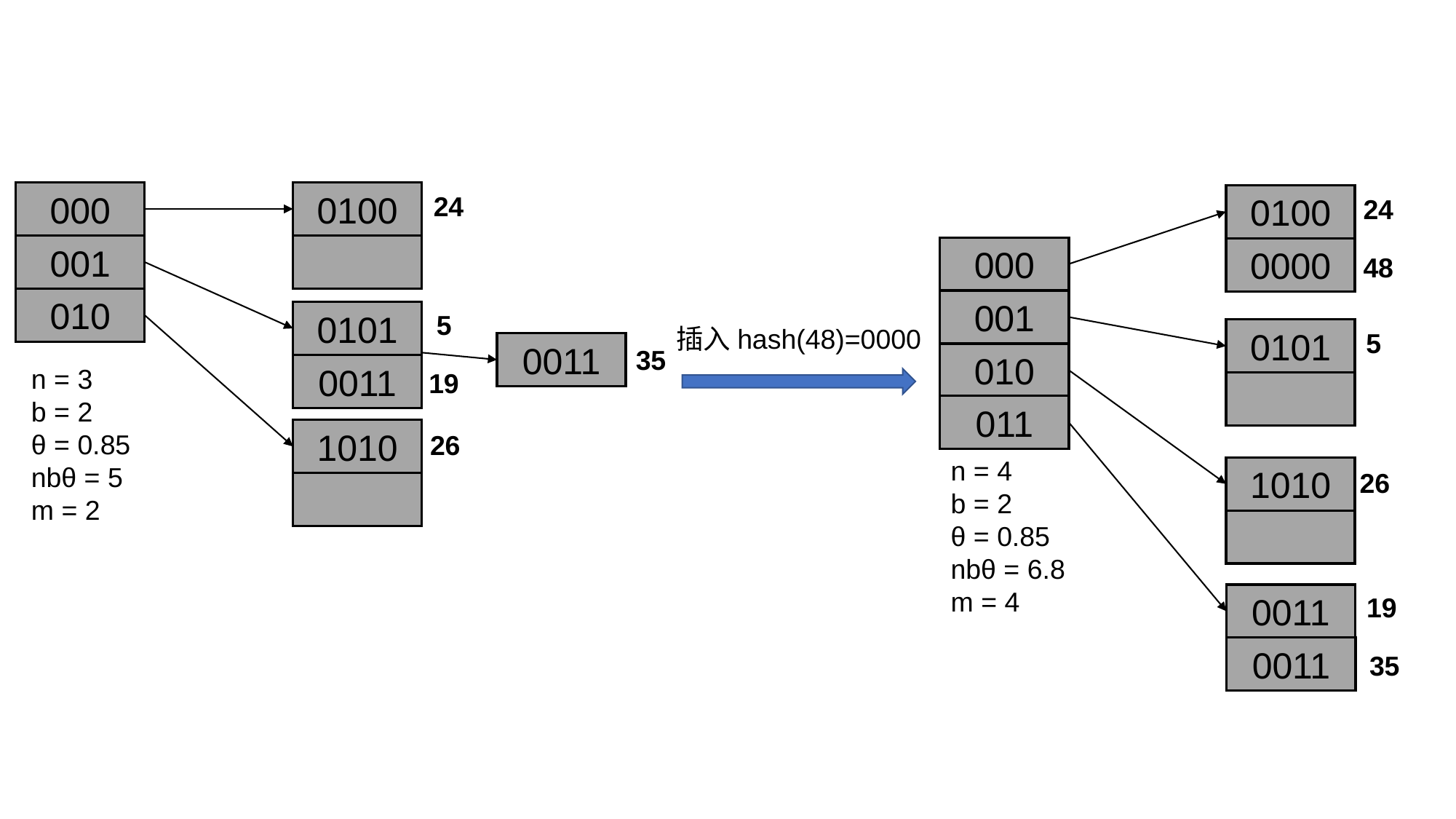

000
0100
24
0100
24
001

000
0000
48
010
001
0101
5
插入hash(48)=0000
0101
5
0011
35
010
0011
n = 3
b = 2
θ = 0.85
nbθ = 5
m = 2
19

011
1010
26
n = 4
b = 2
θ = 0.85
nbθ = 6.8
m = 4
1010
26

0011
19
0011
35